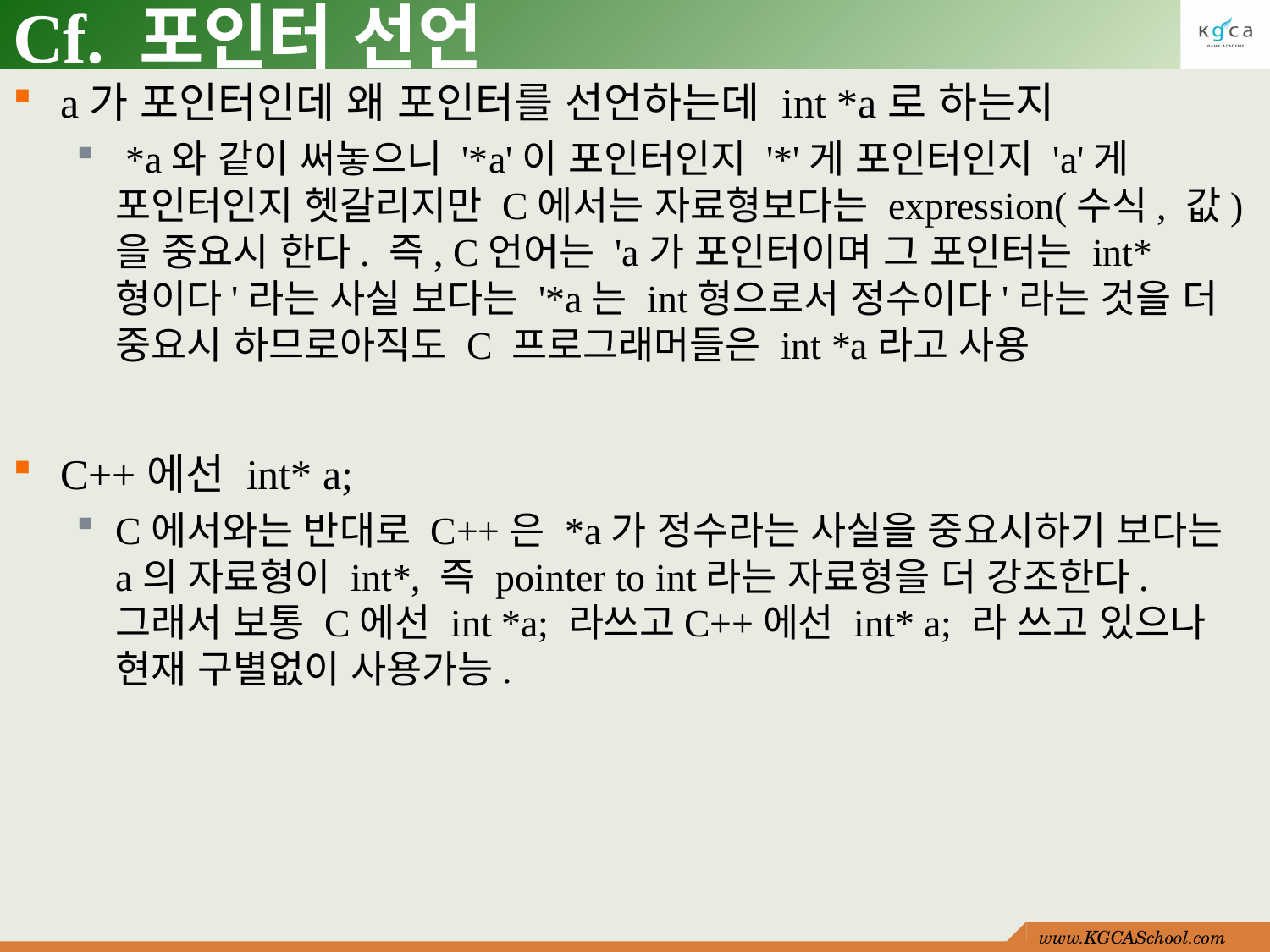

# Cf. 포인터 선언
a가 포인터인데 왜 포인터를 선언하는데 int *a로 하는지
 *a와 같이 써놓으니 '*a'이 포인터인지 '*'게 포인터인지 'a'게 포인터인지 헷갈리지만 C에서는 자료형보다는 expression(수식, 값)을 중요시 한다. 즉, C언어는 'a가 포인터이며 그 포인터는 int*형이다'라는 사실 보다는 '*a는 int형으로서 정수이다'라는 것을 더 중요시 하므로아직도 C 프로그래머들은 int *a라고 사용

C++에선 int* a;
C에서와는 반대로 C++은 *a가 정수라는 사실을 중요시하기 보다는 a의 자료형이 int*, 즉 pointer to int라는 자료형을 더 강조한다. 그래서 보통 C에선 int *a; 라쓰고C++에선 int* a; 라 쓰고 있으나 현재 구별없이 사용가능.